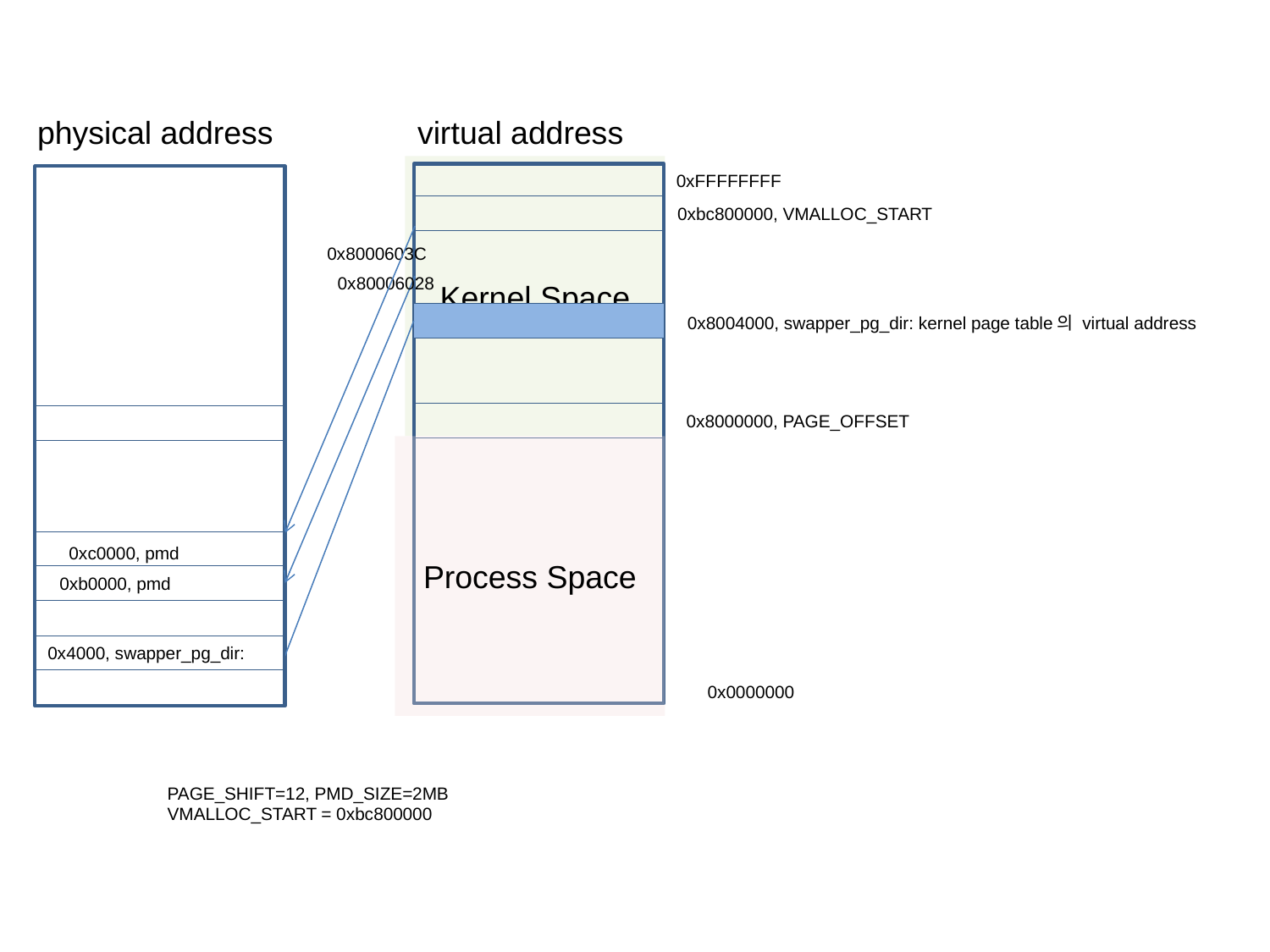

physical address
virtual address
Kernel Space

0xFFFFFFFF

0xbc800000, VMALLOC_START
0x8000603C
0x80006028

0x8004000, swapper_pg_dir: kernel page table의 virtual address

0x8000000, PAGE_OFFSET

Process Space

0xc0000, pmd

0xb0000, pmd

0x4000, swapper_pg_dir:
0x0000000
PAGE_SHIFT=12, PMD_SIZE=2MB
VMALLOC_START = 0xbc800000